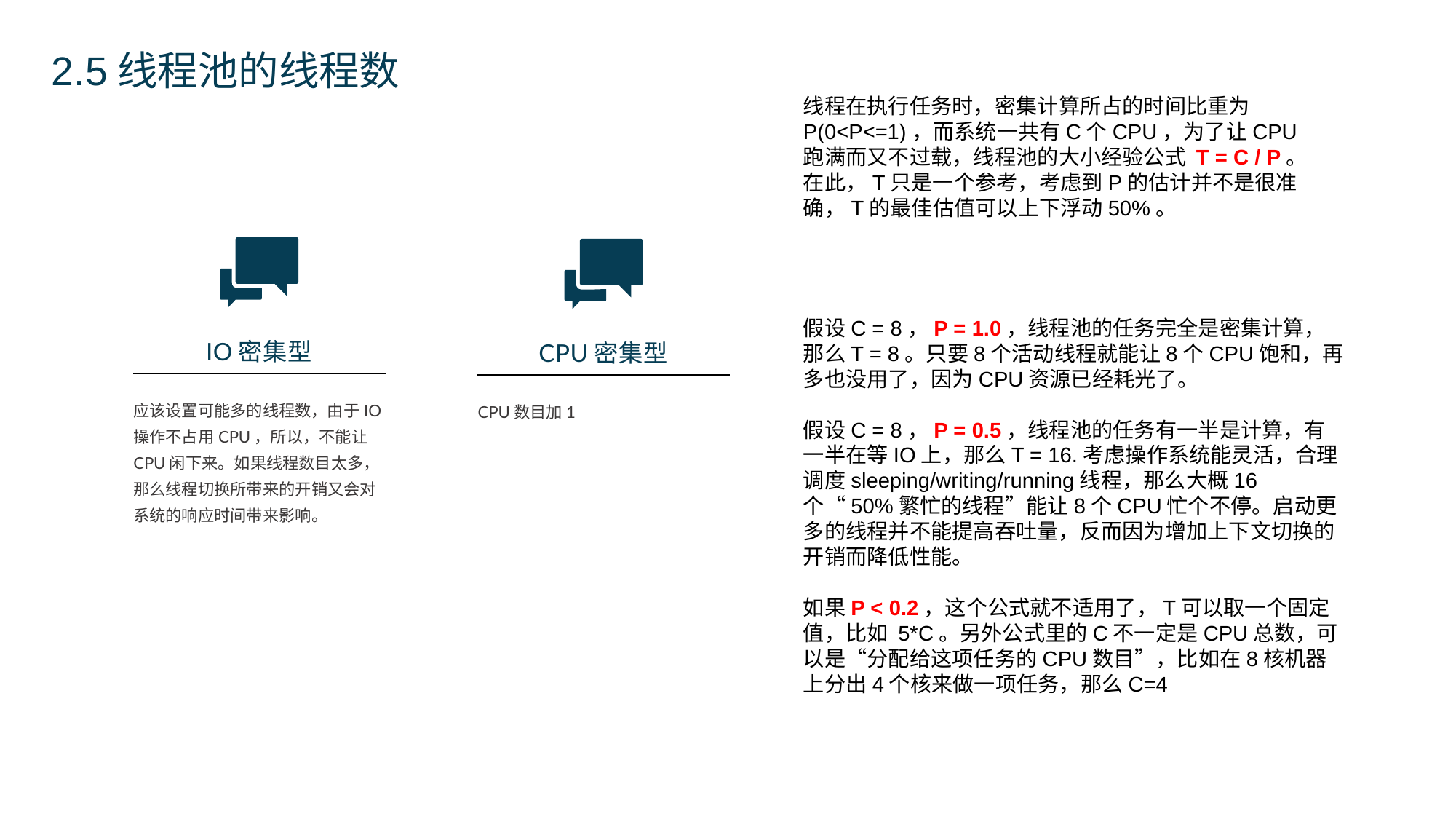

2.5线程池的线程数
线程在执行任务时，密集计算所占的时间比重为P(0<P<=1)，而系统一共有C个CPU，为了让CPU跑满而又不过载，线程池的大小经验公式 T = C / P。在此，T只是一个参考，考虑到P的估计并不是很准确，T的最佳估值可以上下浮动50%。

假设C = 8，P = 1.0，线程池的任务完全是密集计算，那么T = 8。只要8个活动线程就能让8个CPU饱和，再多也没用了，因为CPU资源已经耗光了。

假设C = 8，P = 0.5，线程池的任务有一半是计算，有一半在等IO上，那么T = 16.考虑操作系统能灵活，合理调度sleeping/writing/running线程，那么大概16个“50%繁忙的线程”能让8个CPU忙个不停。启动更多的线程并不能提高吞吐量，反而因为增加上下文切换的开销而降低性能。

如果P < 0.2，这个公式就不适用了，T可以取一个固定值，比如 5*C。另外公式里的C不一定是CPU总数，可以是“分配给这项任务的CPU数目”，比如在8核机器上分出4个核来做一项任务，那么C=4
IO密集型
CPU密集型
应该设置可能多的线程数，由于IO操作不占用CPU，所以，不能让CPU闲下来。如果线程数目太多，那么线程切换所带来的开销又会对系统的响应时间带来影响。

CPU数目加1